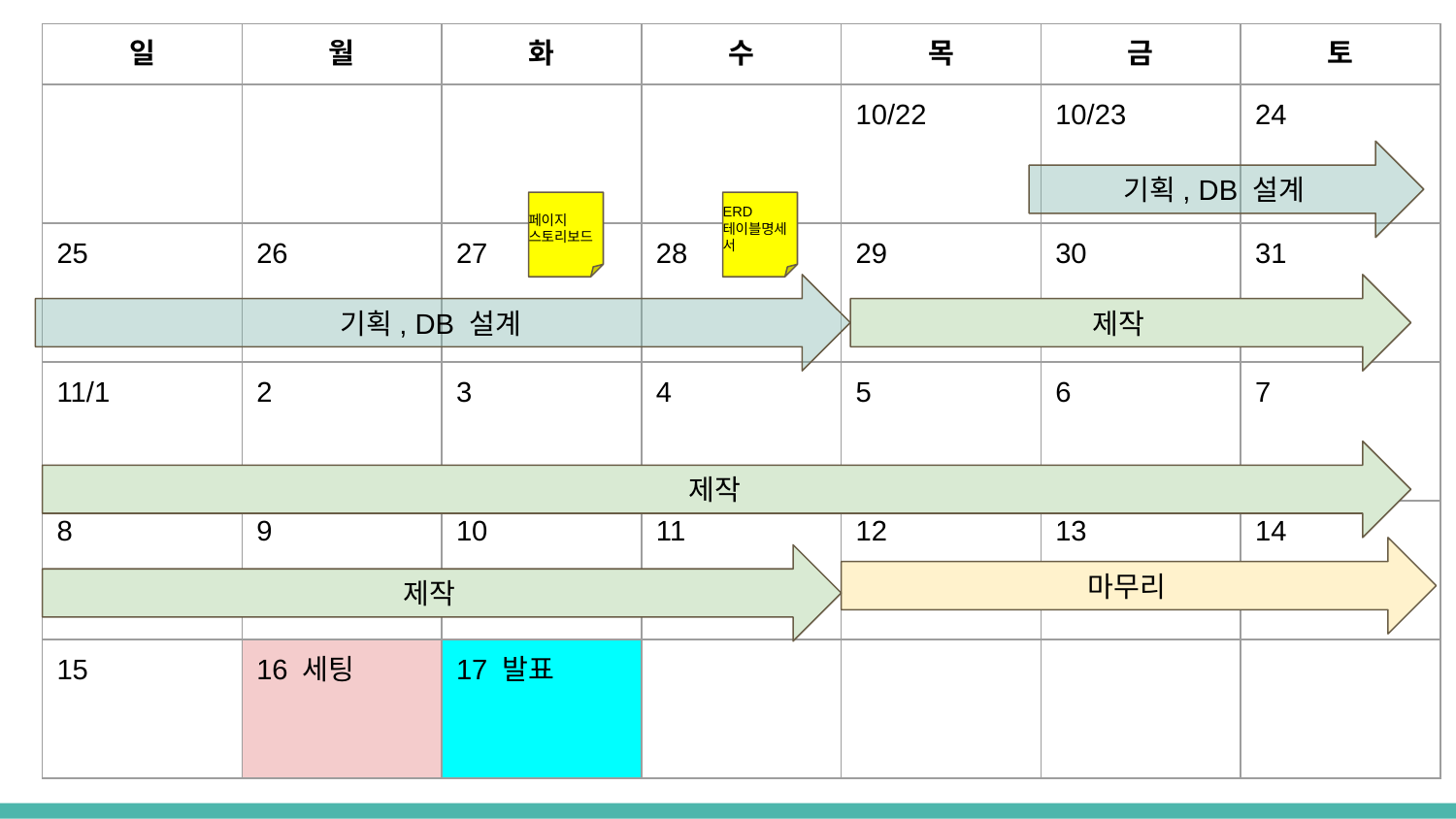

| 일 | 월 | 화 | 수 | 목 | 금 | 토 |
| --- | --- | --- | --- | --- | --- | --- |
|  |  |  |  | 10/22 | 10/23 | 24 |
| 25 | 26 | 27 | 28 | 29 | 30 | 31 |
| 11/1 | 2 | 3 | 4 | 5 | 6 | 7 |
| 8 | 9 | 10 | 11 | 12 | 13 | 14 |
| 15 | 16 세팅 | 17 발표 |  |  |  |  |
기획, DB 설계
페이지
스토리보드
ERD
테이블명세서
기획, DB 설계
제작
제작
마무리
제작